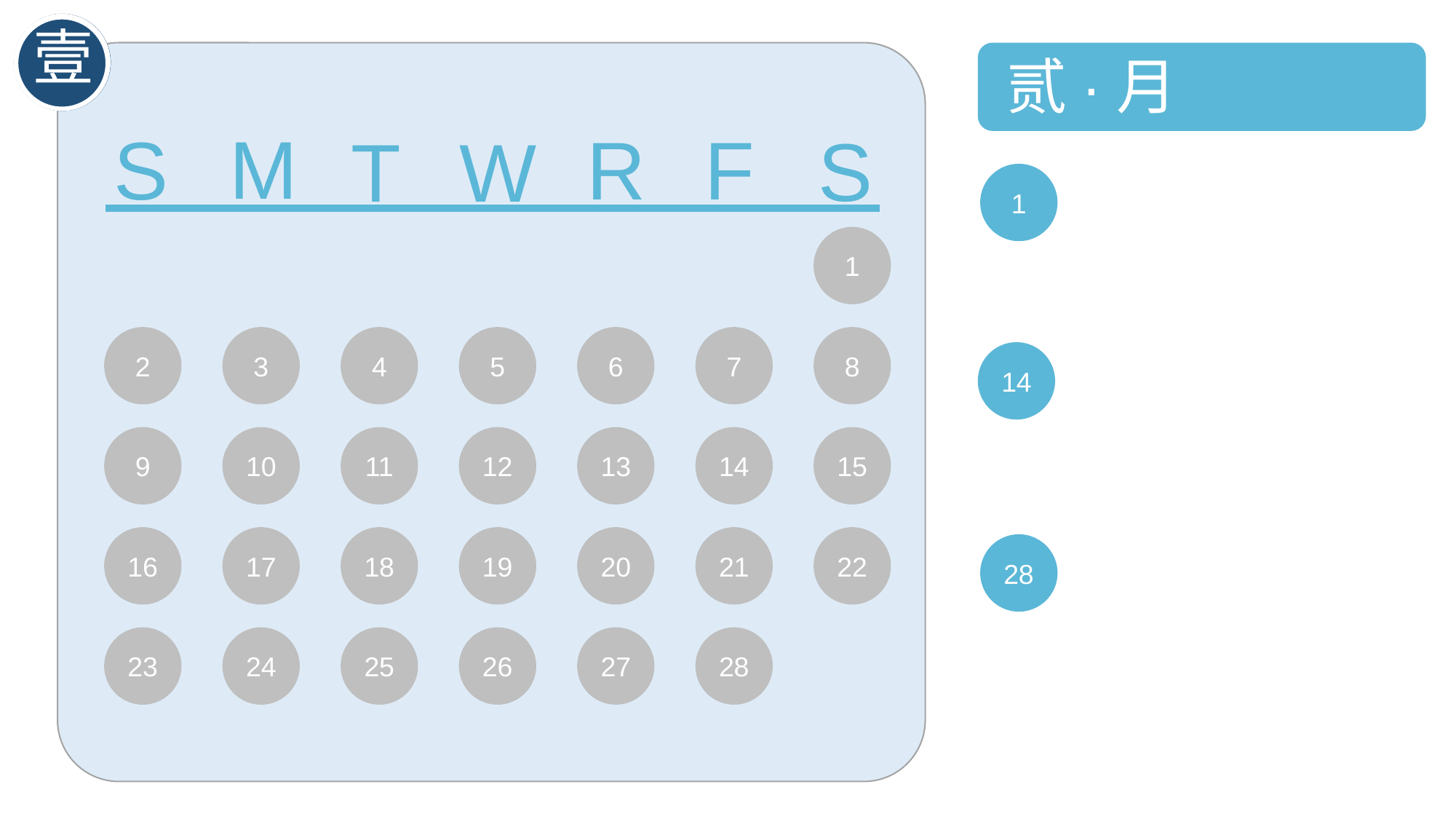

壹

贰·月
M
S
F
R
S
T
W
更多PPT可百度“逼格PPT”，或登录：www.tretars.com.
1

1
2
3
4
5
6
7
8
9
10
11
12
13
14
15
16
17
18
19
20
21
22
23
24
25
26
27
28
更多PPT可百度“逼格PPT”，或登录：www.tretars.com.
14
更多PPT可百度“逼格PPT”，或登录：www.tretars.com.
28